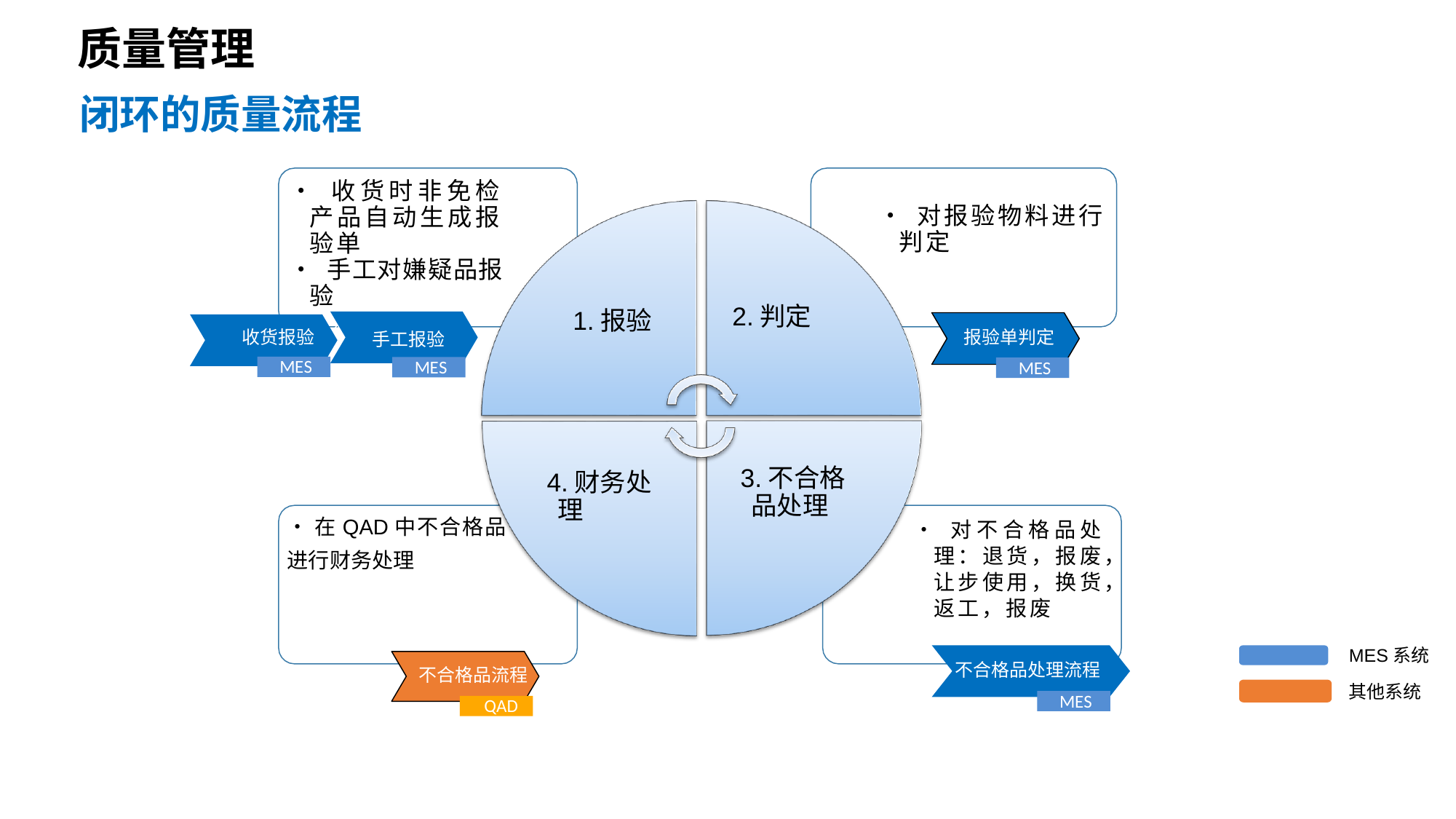

质量管理
闭环的质量流程

• 收货时非免检产品自动生成报验单
• 手工对嫌疑品报验

• 对报验物料进行判定
1.供应商 协议价格 确定
2.判定
1.报验
框架协议 签订流程

销售发货
收货报验
报验单判定
手工报验
MES
MES
MES

3.实际支 付价格确 定
3.不合格品处理
4.财务处理

•在QAD中不合格品进行财务处理
• 对不合格品处理：退货，报废，让步使用，换货，返工，报废
MES系统
其他系统

销售结算流程
不合格品处理流程
不合格品流程

MES
QAD